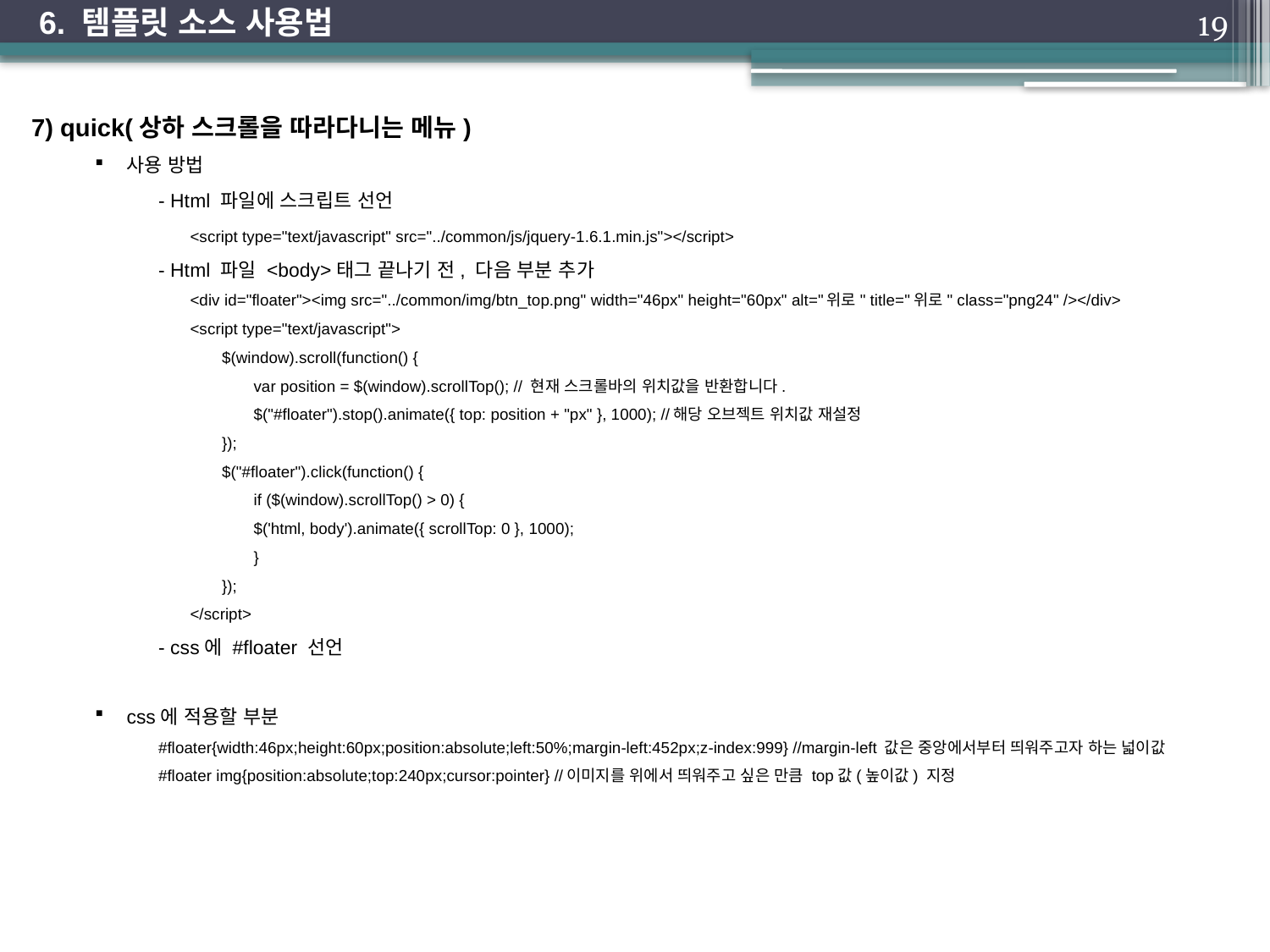

6. 템플릿 소스 사용법
19
7) quick(상하 스크롤을 따라다니는 메뉴)
사용 방법
- Html 파일에 스크립트 선언
	<script type="text/javascript" src="../common/js/jquery-1.6.1.min.js"></script>
- Html 파일 <body>태그 끝나기 전, 다음 부분 추가
	<div id="floater"><img src="../common/img/btn_top.png" width="46px" height="60px" alt="위로" title="위로" class="png24" /></div>
	<script type="text/javascript">
$(window).scroll(function() {
	var position = $(window).scrollTop(); // 현재 스크롤바의 위치값을 반환합니다.
	$("#floater").stop().animate({ top: position + "px" }, 1000); //해당 오브젝트 위치값 재설정
});
$("#floater").click(function() {
	if ($(window).scrollTop() > 0) {
	$('html, body').animate({ scrollTop: 0 }, 1000);
	}
});
	</script>
- css에 #floater 선언

css에 적용할 부분
#floater{width:46px;height:60px;position:absolute;left:50%;margin-left:452px;z-index:999} //margin-left 값은 중앙에서부터 띄워주고자 하는 넓이값
#floater img{position:absolute;top:240px;cursor:pointer} //이미지를 위에서 띄워주고 싶은 만큼 top값(높이값) 지정